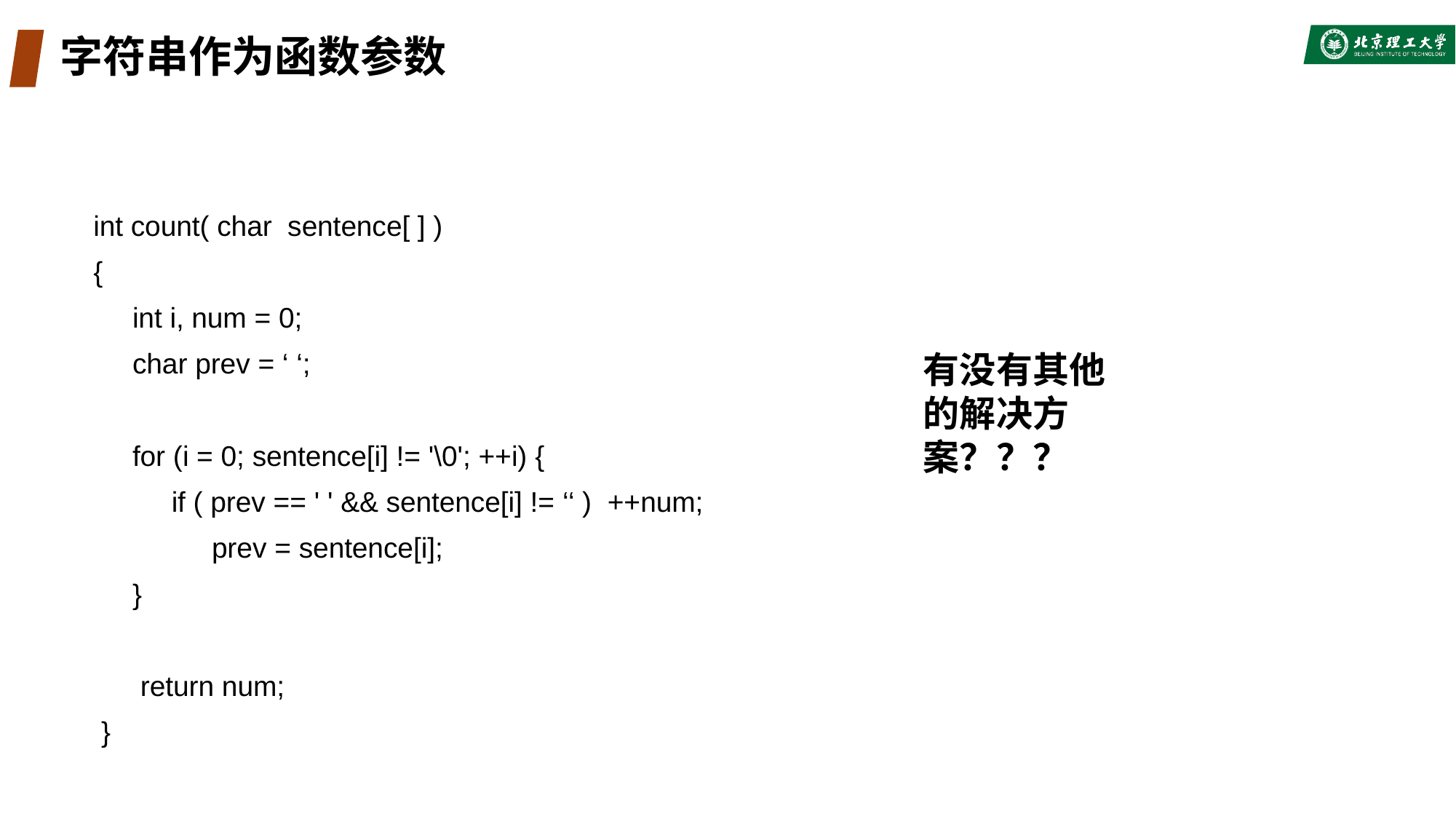

# 字符串作为函数参数
int count( char  sentence[ ] )
{
     int i, num = 0;
     char prev = ‘ ‘;

     for (i = 0; sentence[i] != '\0'; ++i) {
          if ( prev == ' ' && sentence[i] != ‘‘ )  ++num;
	       prev = sentence[i];
     }

      return num;
 }
有没有其他的解决方案？？？